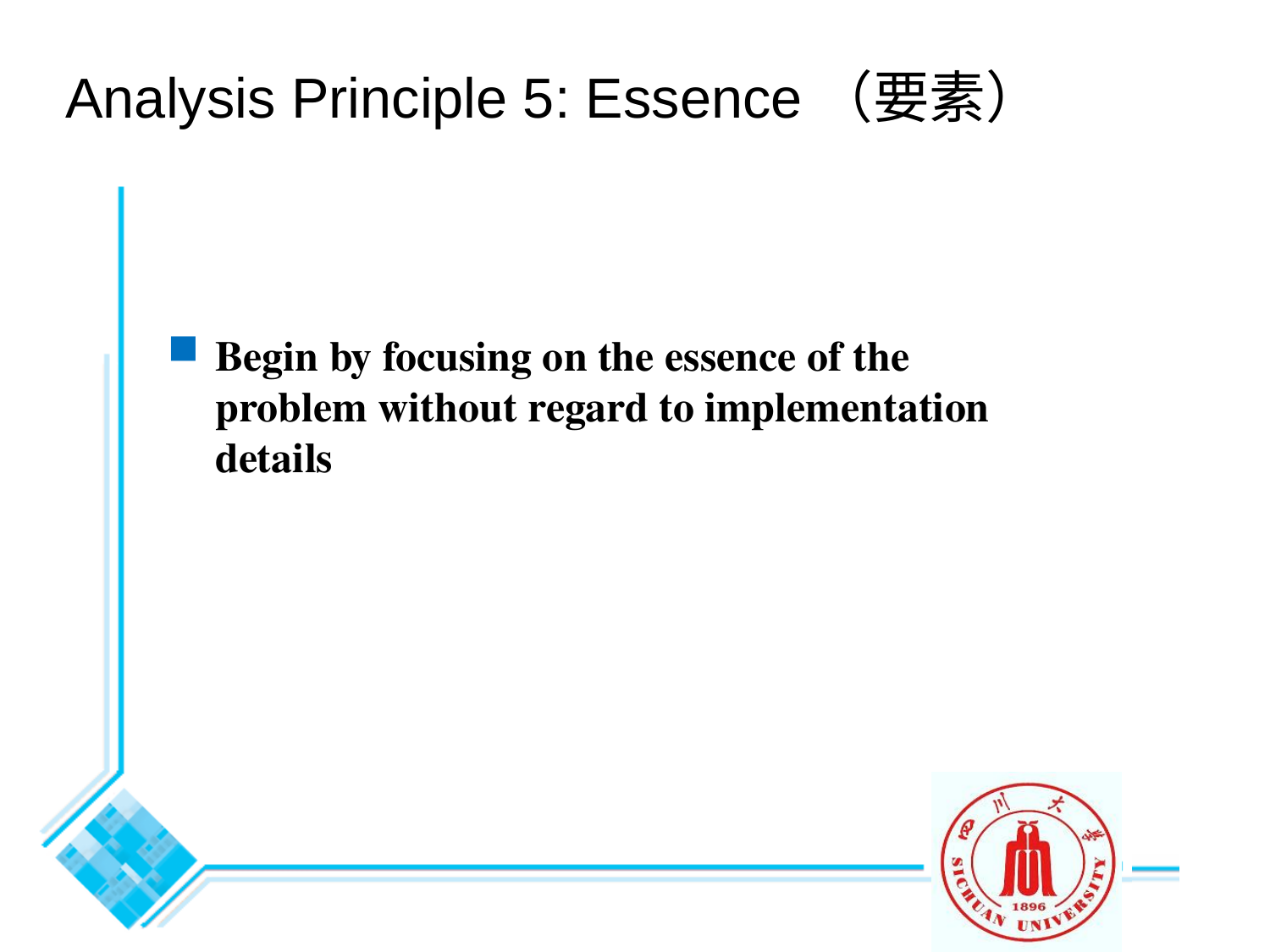

# Analysis Principle 5: Essence（要素）
Begin by focusing on the essence of the problem without regard to implementation details